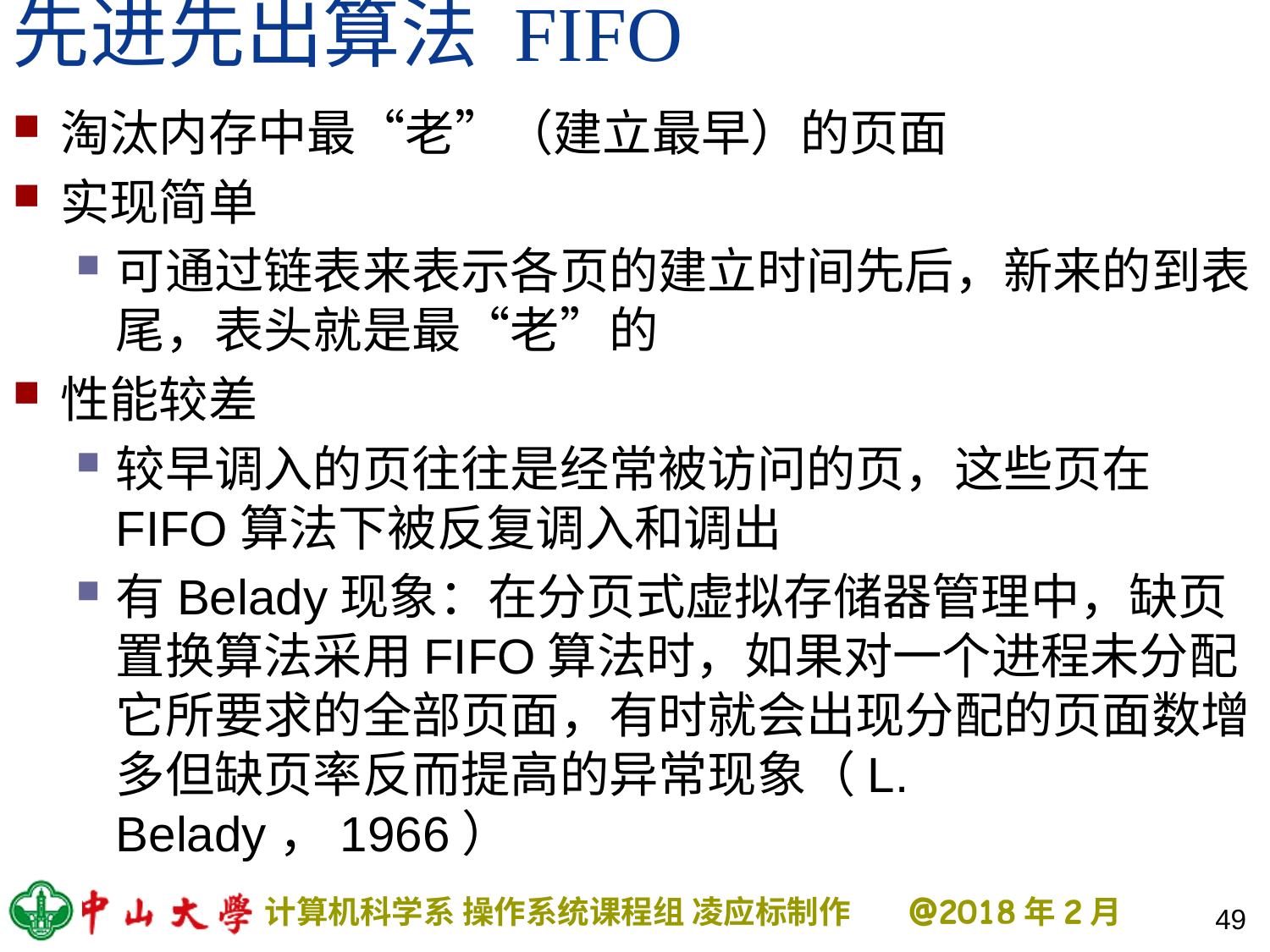

# 先进先出算法 FIFO
淘汰内存中最“老”（建立最早）的页面
实现简单
可通过链表来表示各页的建立时间先后，新来的到表尾，表头就是最“老”的
性能较差
较早调入的页往往是经常被访问的页，这些页在FIFO算法下被反复调入和调出
有Belady现象：在分页式虚拟存储器管理中，缺页置换算法采用FIFO算法时，如果对一个进程未分配它所要求的全部页面，有时就会出现分配的页面数增多但缺页率反而提高的异常现象（L. Belady，1966）
49